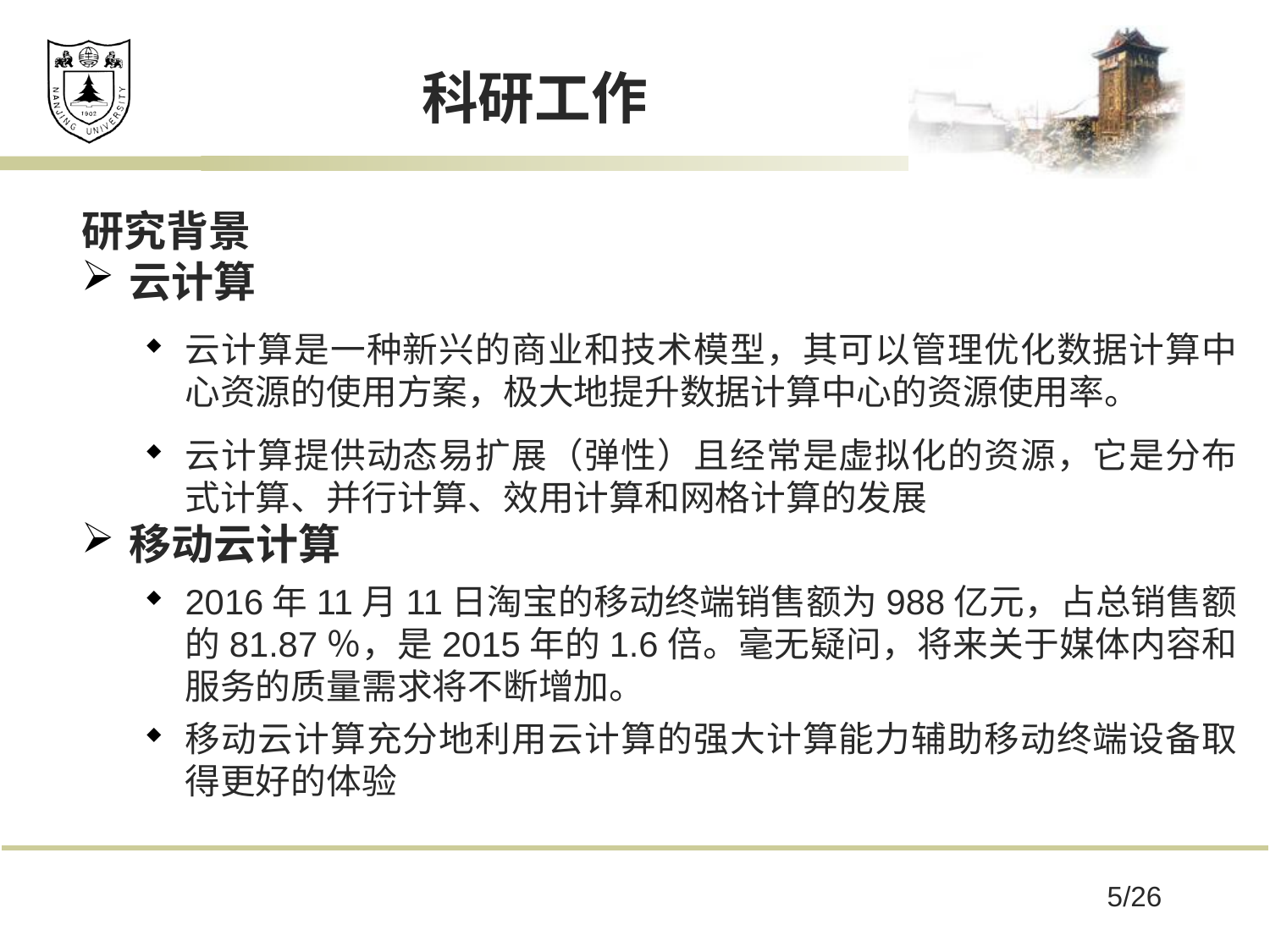

# 科研工作
研究背景
云计算
云计算是一种新兴的商业和技术模型，其可以管理优化数据计算中心资源的使用方案，极大地提升数据计算中心的资源使用率。
云计算提供动态易扩展（弹性）且经常是虚拟化的资源，它是分布式计算、并行计算、效用计算和网格计算的发展
移动云计算
2016年11月11日淘宝的移动终端销售额为988亿元，占总销售额的81.87％，是2015年的1.6倍。毫无疑问，将来关于媒体内容和服务的质量需求将不断增加。
移动云计算充分地利用云计算的强大计算能力辅助移动终端设备取得更好的体验

5/26